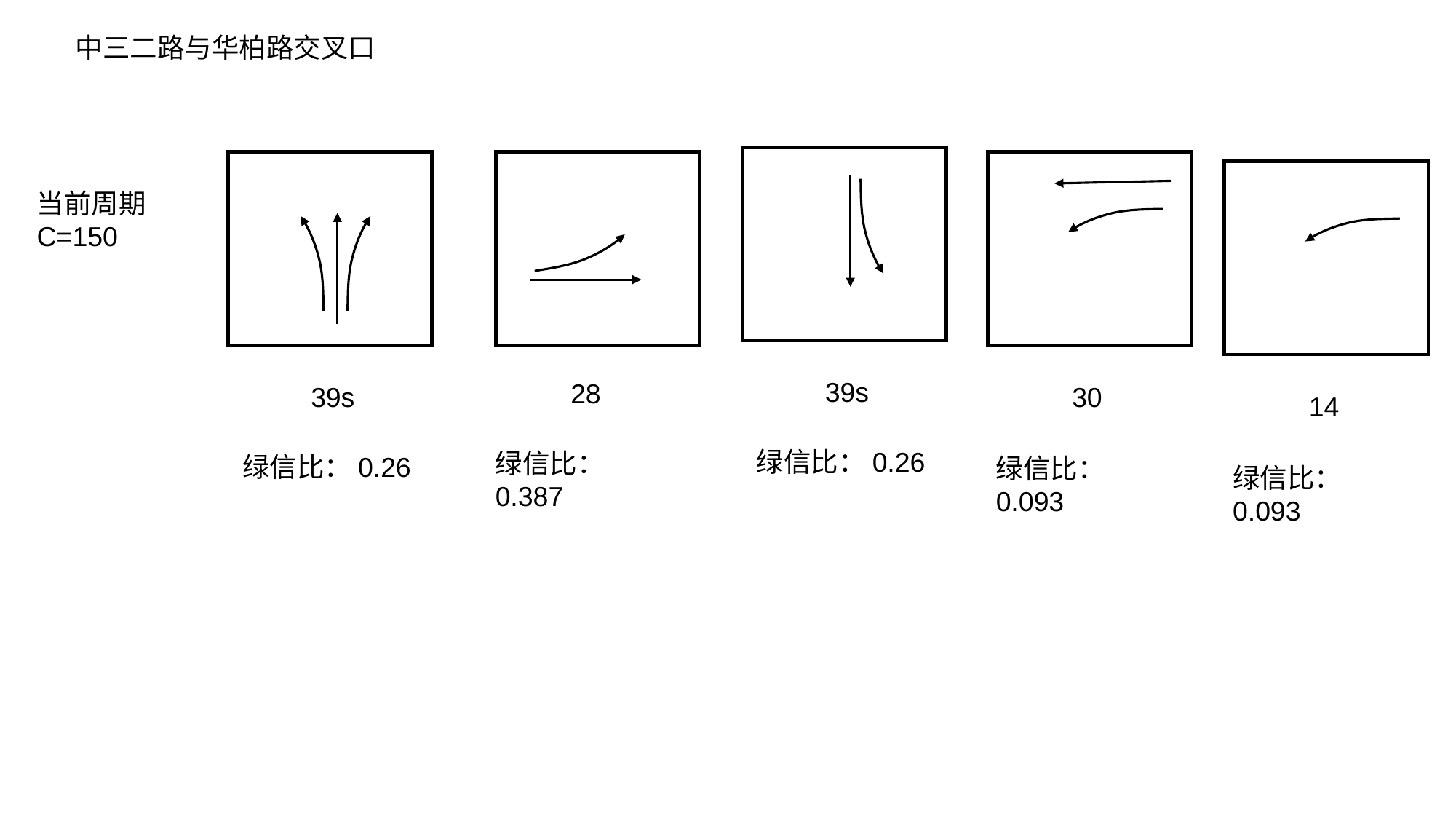

中三二路与华柏路交叉口

当前周期
C=150

39s
28
39s
30
14
绿信比：0.26
绿信比：0.387
绿信比：0.26
绿信比：0.093
绿信比：0.093